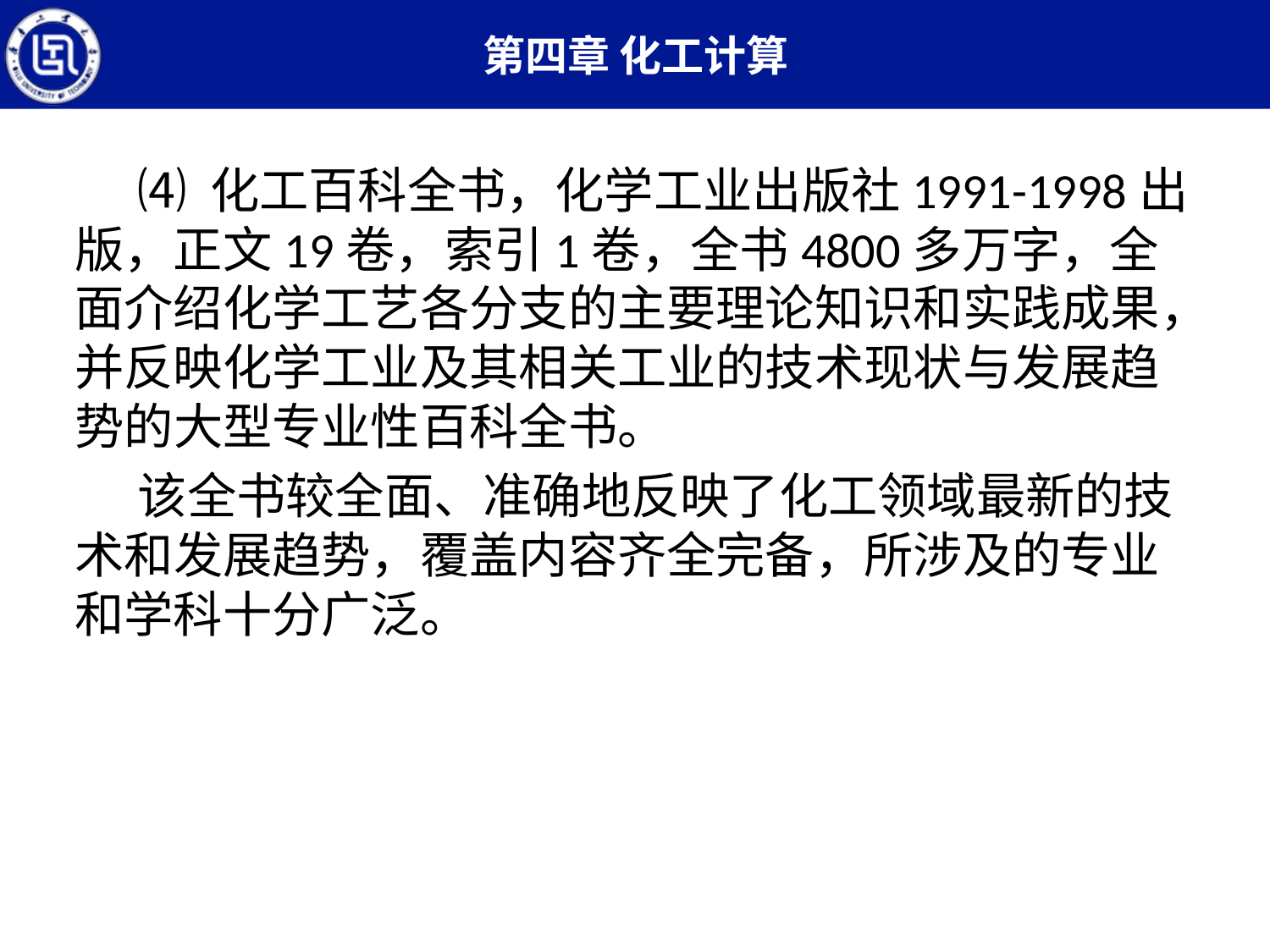

23
⑷ 化工百科全书，化学工业出版社1991-1998出版，正文19卷，索引1卷，全书4800多万字，全面介绍化学工艺各分支的主要理论知识和实践成果，并反映化学工业及其相关工业的技术现状与发展趋势的大型专业性百科全书。
该全书较全面、准确地反映了化工领域最新的技术和发展趋势，覆盖内容齐全完备，所涉及的专业和学科十分广泛。